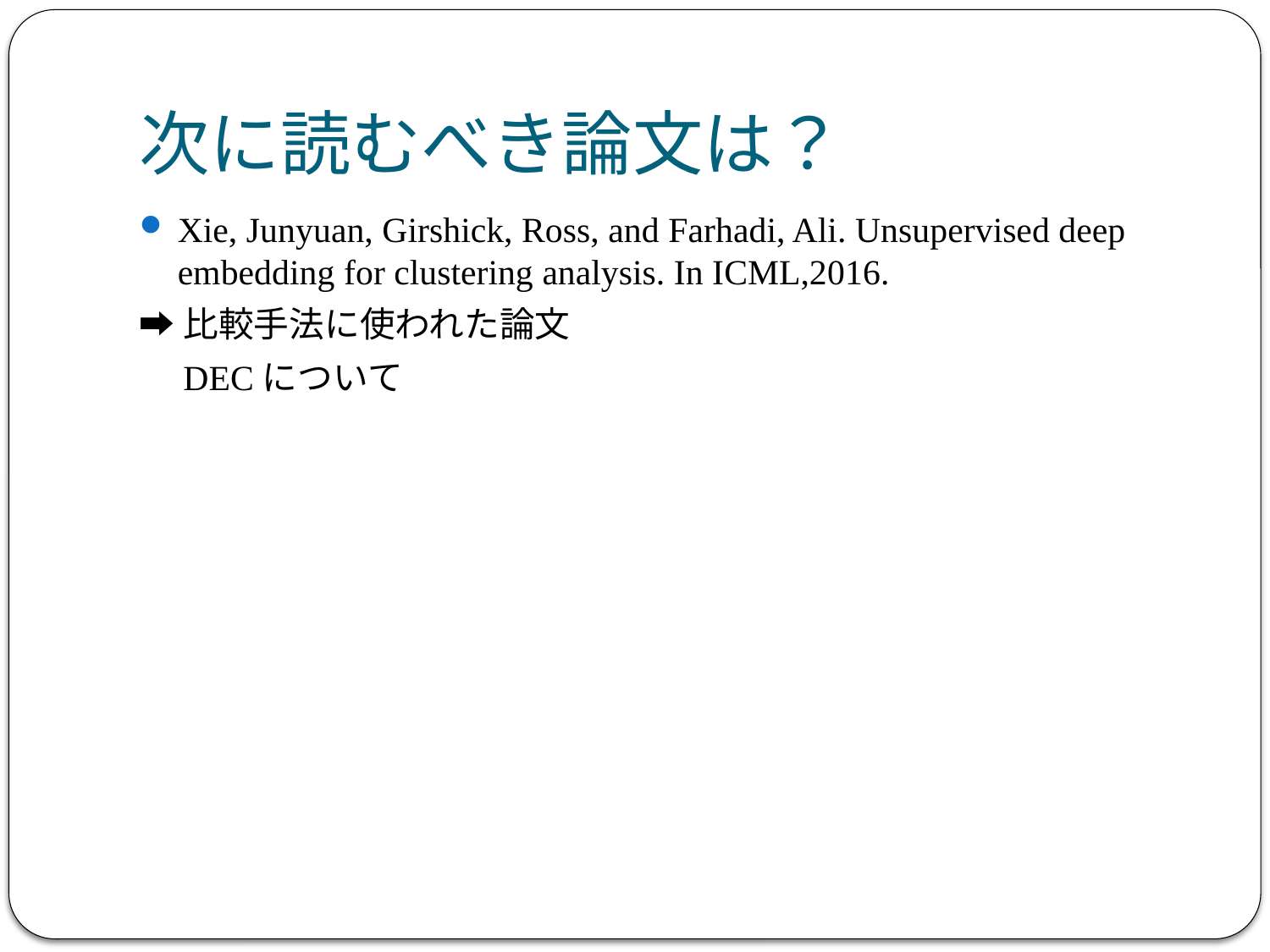

# 次に読むべき論文は？
Xie, Junyuan, Girshick, Ross, and Farhadi, Ali. Unsupervised deep embedding for clustering analysis. In ICML,2016.
➡比較手法に使われた論文
　DECについて